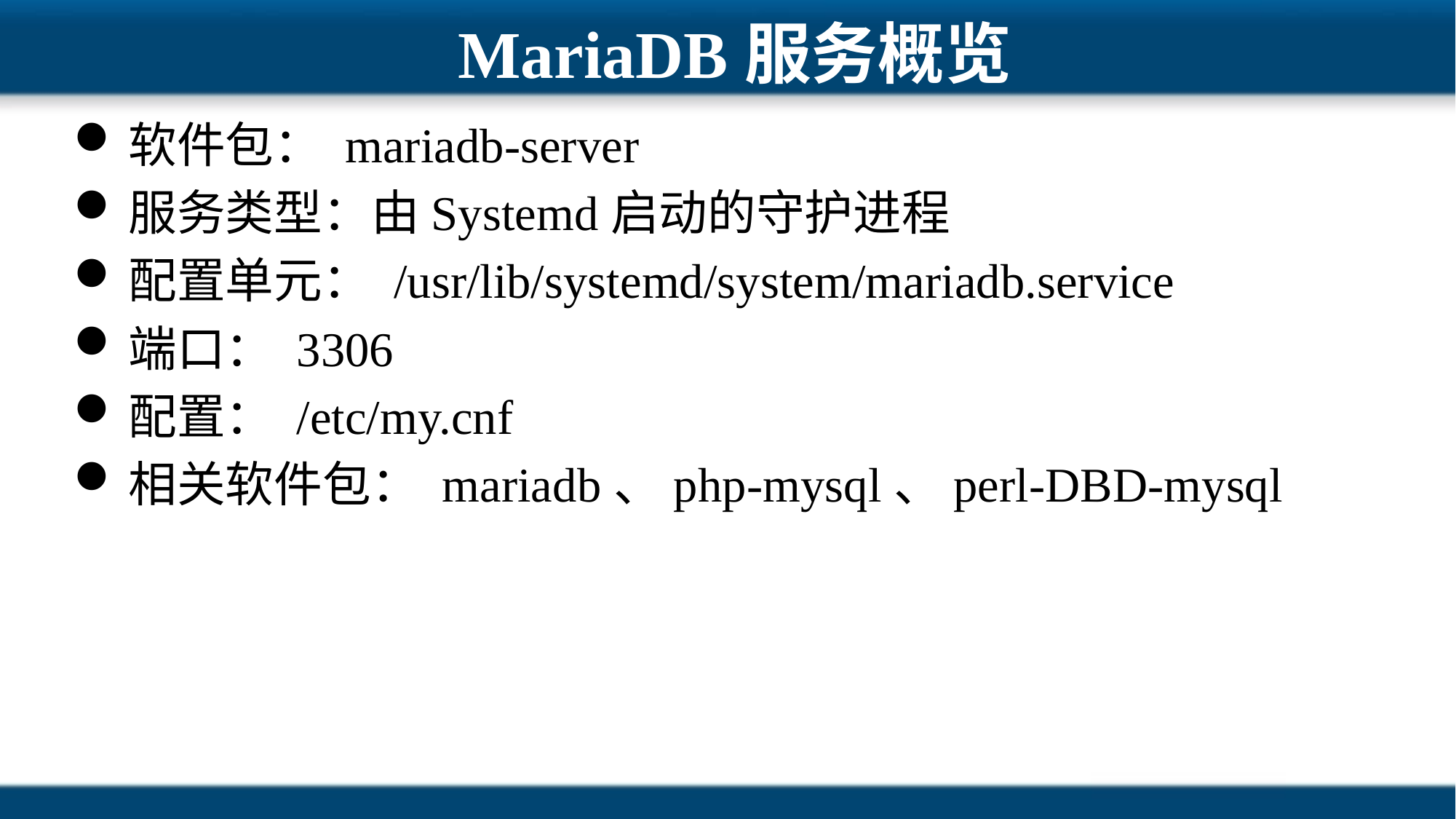

# MariaDB服务概览
软件包： mariadb-server
服务类型：由Systemd启动的守护进程
配置单元： /usr/lib/systemd/system/mariadb.service
端口： 3306
配置： /etc/my.cnf
相关软件包： mariadb、php-mysql、perl-DBD-mysql